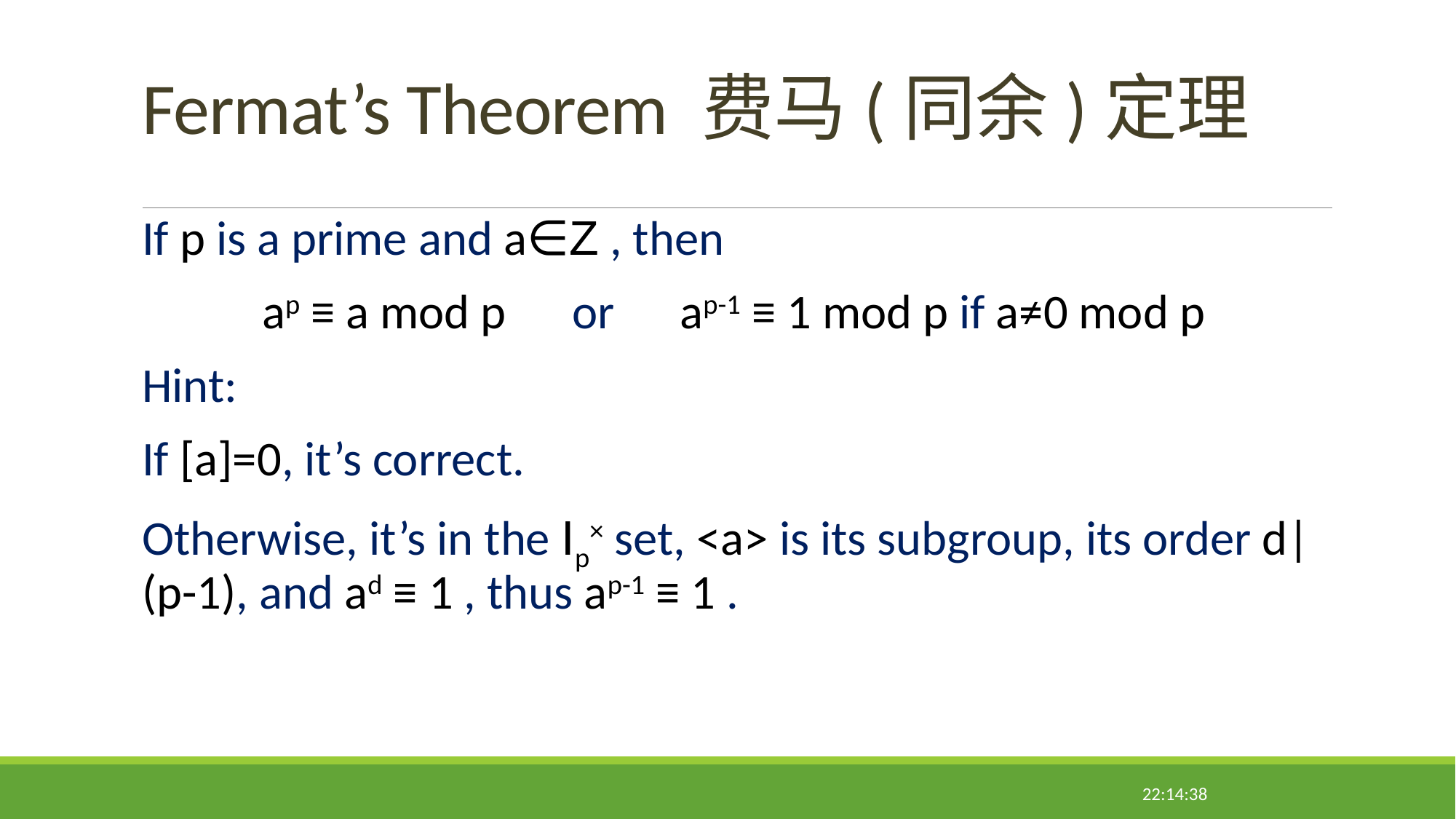

# Fermat’s Theorem 费马(同余)定理
If p is a prime and a∈Z , then
           ap ≡ a mod p      or      ap-1 ≡ 1 mod p if a≠0 mod p
Hint:
If [a]=0, it’s correct.
Otherwise, it’s in the Ip× set, <a> is its subgroup, its order d|(p-1), and ad ≡ 1 , thus ap-1 ≡ 1 .
22:14:38